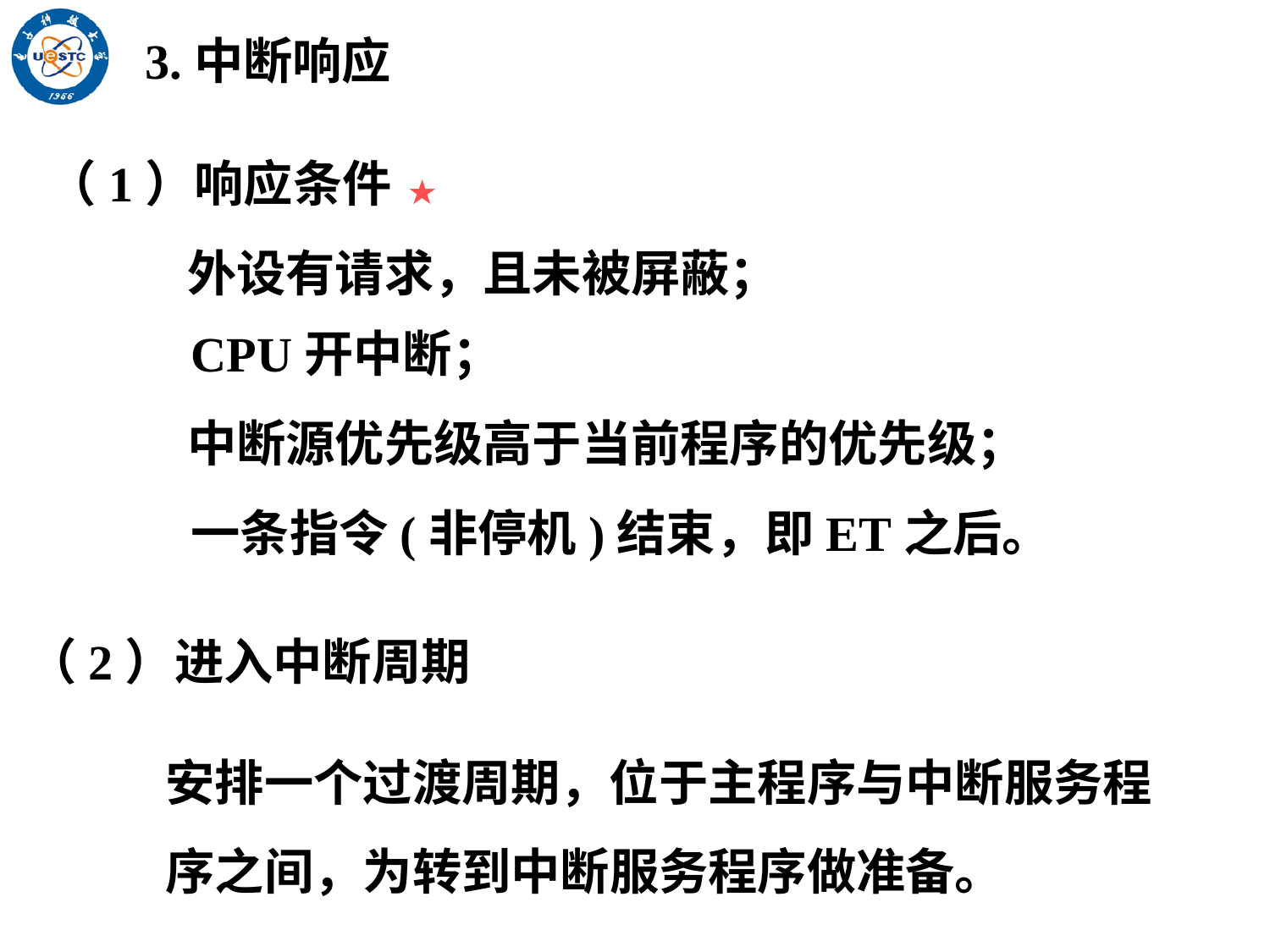

3.中断响应
（1）响应条件
★
外设有请求，且未被屏蔽；
CPU开中断；
中断源优先级高于当前程序的优先级；
一条指令(非停机)结束，即ET之后。
（2）进入中断周期
安排一个过渡周期，位于主程序与中断服务程序之间，为转到中断服务程序做准备。